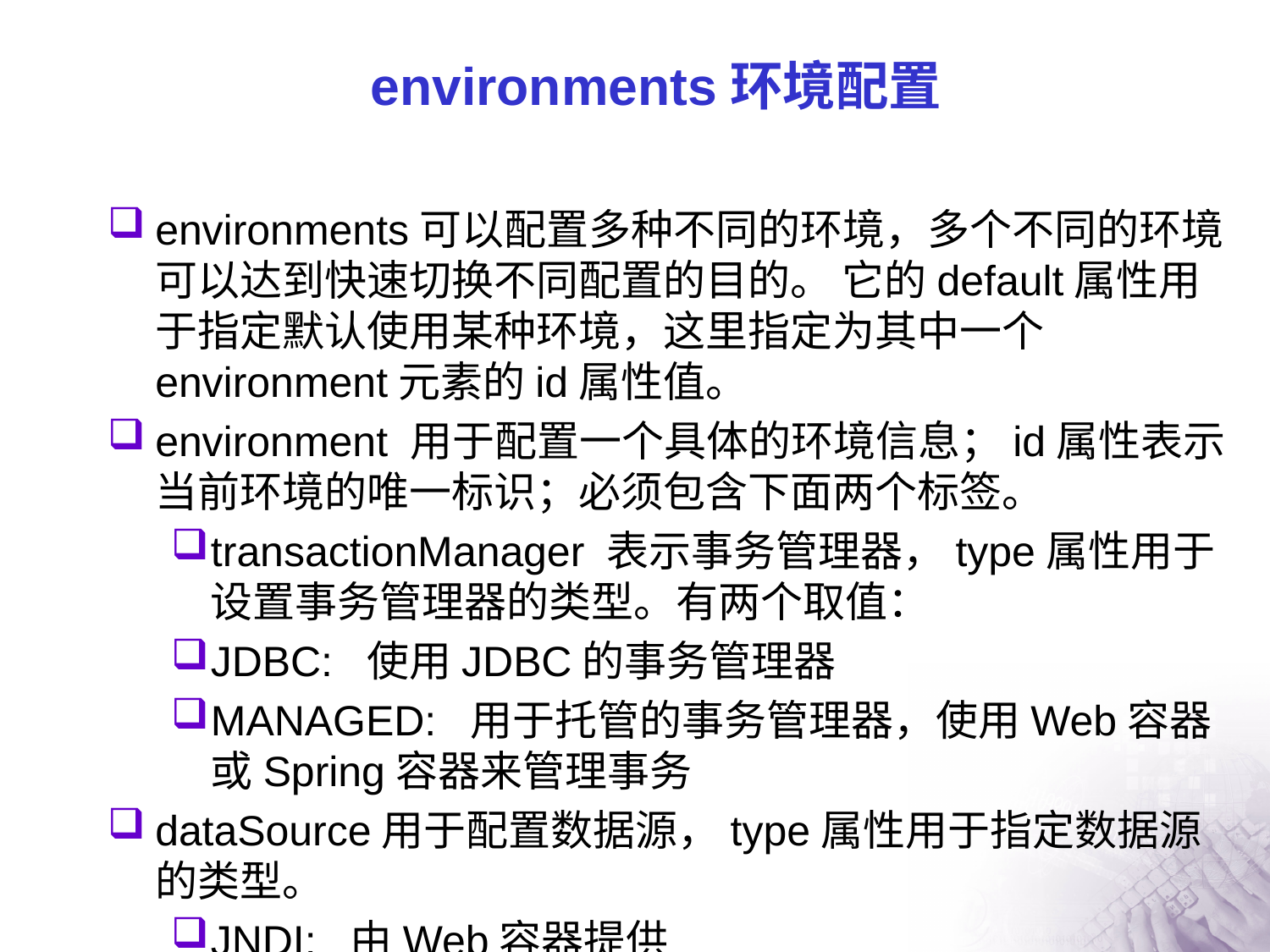

# environments环境配置
environments可以配置多种不同的环境，多个不同的环境可以达到快速切换不同配置的目的。 它的default属性用于指定默认使用某种环境，这里指定为其中一个environment元素的id属性值。
environment 用于配置一个具体的环境信息；id属性表示当前环境的唯一标识；必须包含下面两个标签。
transactionManager 表示事务管理器，type属性用于设置事务管理器的类型。有两个取值：
JDBC:  使用JDBC的事务管理器
MANAGED:  用于托管的事务管理器，使用Web容器或Spring容器来管理事务
dataSource用于配置数据源，type属性用于指定数据源的类型。
JNDI:  由Web容器提供
POOLED:   使用mybatis自带的连接池
UNPOOLED:  不用连接池